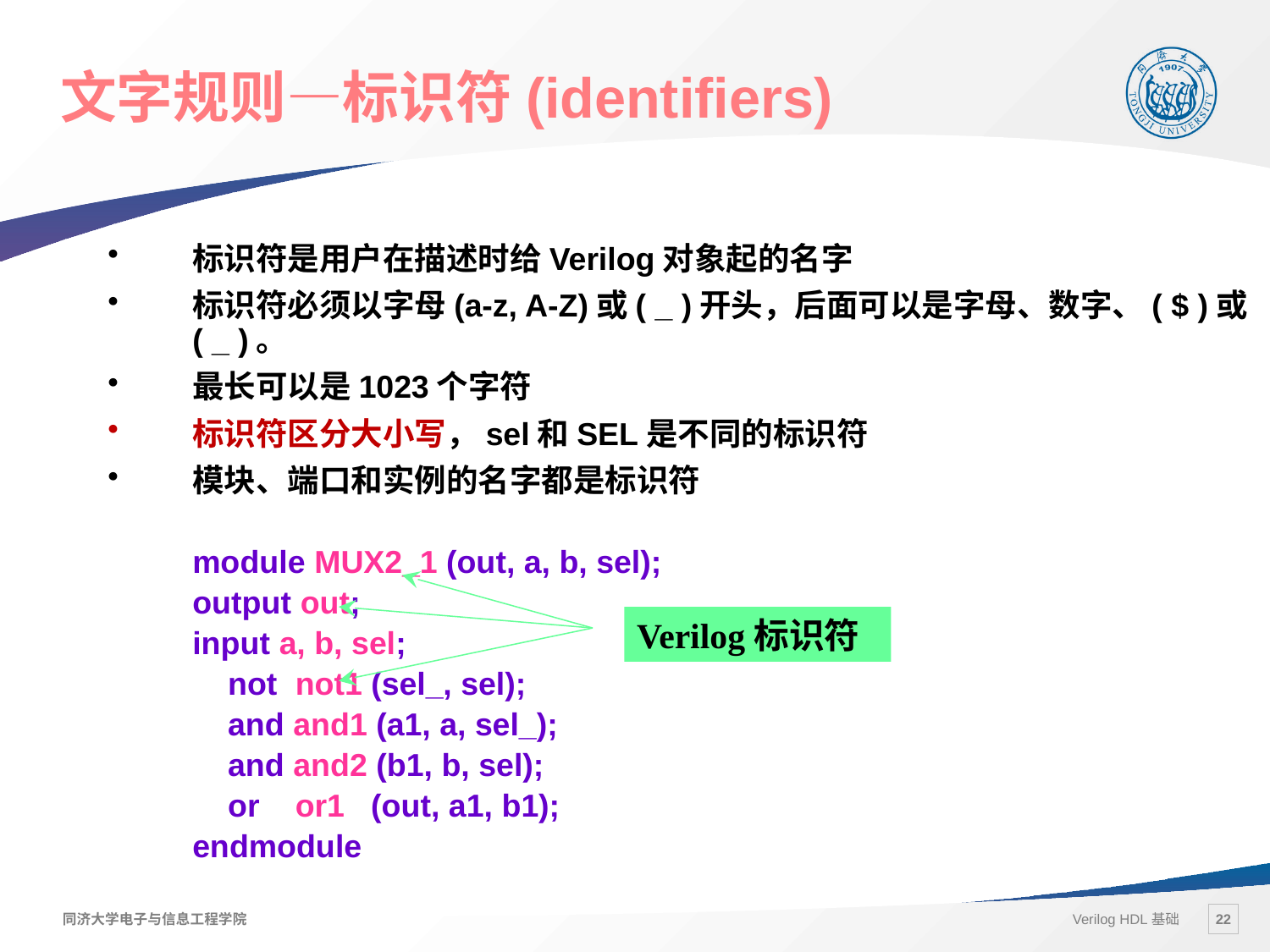

# 文字规则—标识符(identifiers)
标识符是用户在描述时给Verilog对象起的名字
标识符必须以字母(a-z, A-Z)或( _ )开头，后面可以是字母、数字、( $ )或( _ )。
最长可以是1023个字符
标识符区分大小写，sel和SEL是不同的标识符
模块、端口和实例的名字都是标识符

	module MUX2_1 (out, a, b, sel);
	output out;
	input a, b, sel;
    	    not  not1 (sel_, sel);
    	    and and1 (a1, a, sel_);
    	    and and2 (b1, b, sel);
    	    or    or1   (out, a1, b1);
	endmodule

Verilog标识符